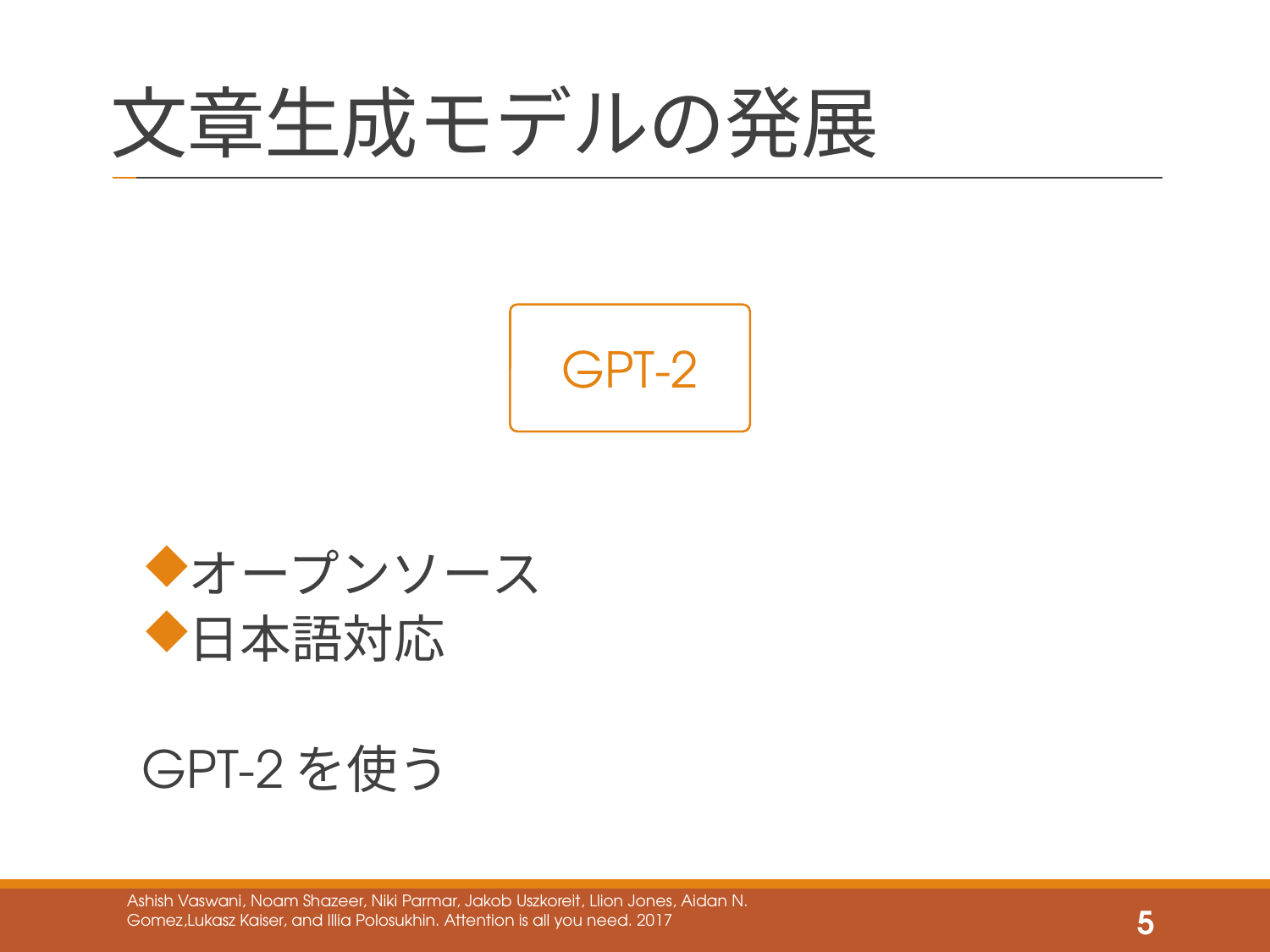

# 文章生成モデルの発展
GPT-2
オープンソース
日本語対応

GPT-2を使う
Ashish Vaswani, Noam Shazeer, Niki Parmar, Jakob Uszkoreit, Llion Jones, Aidan N. Gomez,Lukasz Kaiser, and Illia Polosukhin. Attention is all you need. 2017
5